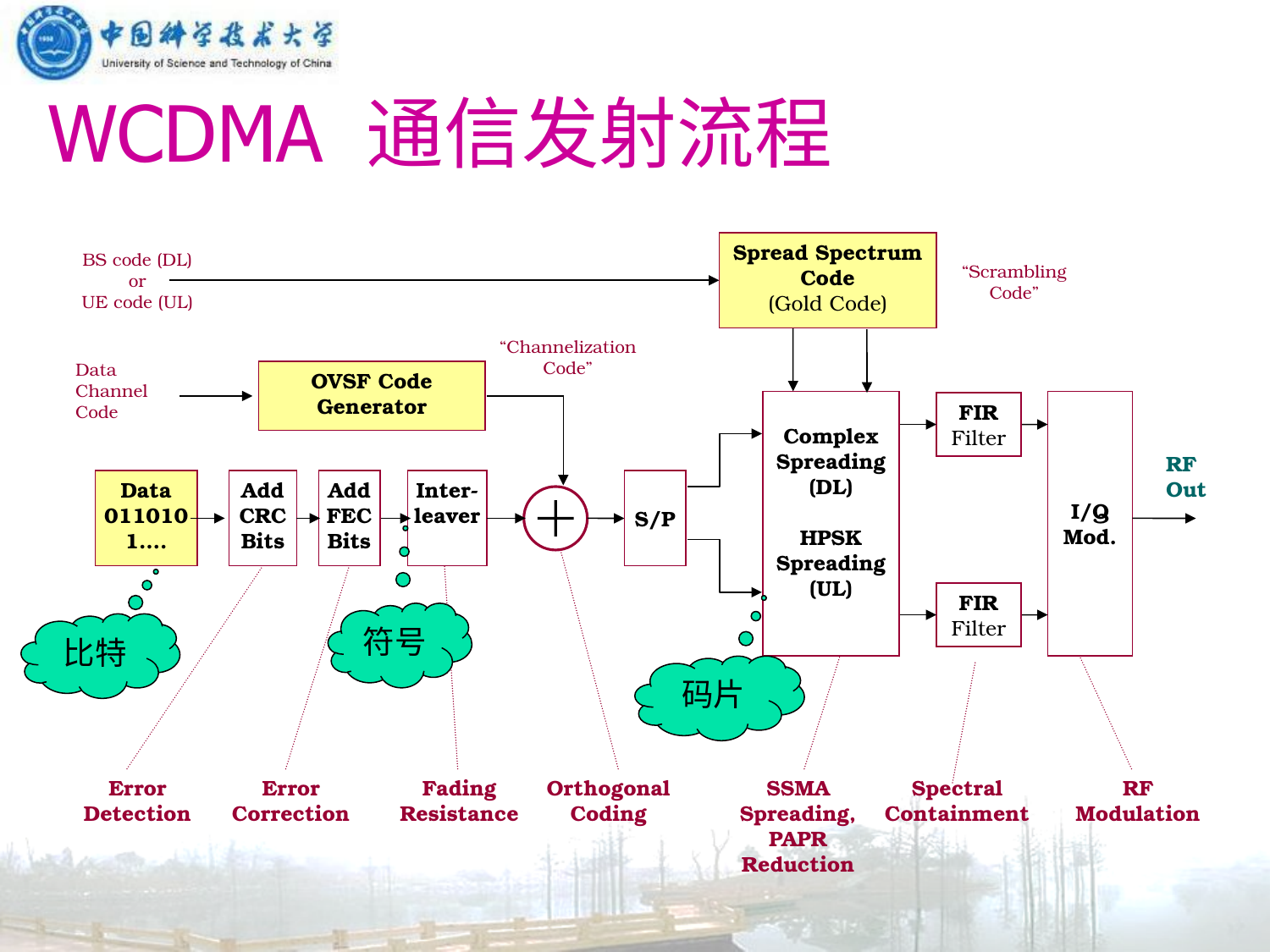

# WCDMA 通信发射流程
Spread Spectrum Code
(Gold Code)
BS code (DL) or
UE code (UL)
“Scrambling Code”

“Channelization
Code”

Data Channel Code
OVSF Code
Generator
Complex
Spreading
(DL)
HPSK
Spreading
(UL)
I/Q Mod.
FIR Filter

RF Out
Data 0110101….
Add CRC Bits
Add FEC Bits
Inter-leaver
S/P

FIR Filter
符号
比特

码片
Error Detection
Error Correction
Fading
Resistance
Orthogonal Coding
SSMA Spreading, PAPR
Reduction
Spectral
Containment
RF Modulation